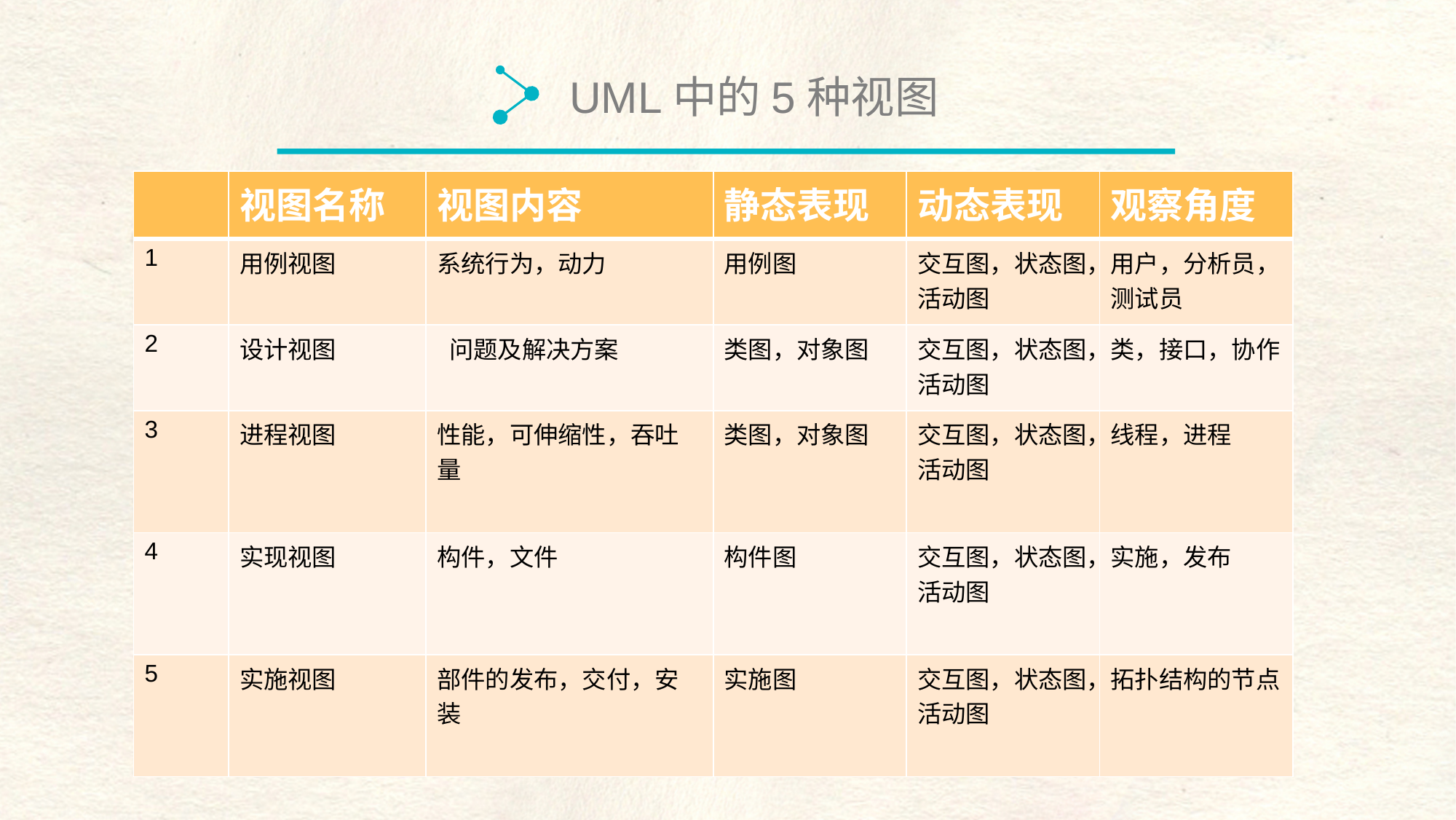

UML中的5种视图

|  | 视图名称 | 视图内容 | 静态表现 | 动态表现 | 观察角度 |
| --- | --- | --- | --- | --- | --- |
| 1 | 用例视图 | 系统行为，动力 | 用例图 | 交互图，状态图，活动图 | 用户，分析员，测试员 |
| 2 | 设计视图 | 问题及解决方案 | 类图，对象图 | 交互图，状态图，活动图 | 类，接口，协作 |
| 3 | 进程视图 | 性能，可伸缩性，吞吐量 | 类图，对象图 | 交互图，状态图，活动图 | 线程，进程 |
| 4 | 实现视图 | 构件，文件 | 构件图 | 交互图，状态图，活动图 | 实施，发布 |
| 5 | 实施视图 | 部件的发布，交付，安装 | 实施图 | 交互图，状态图，活动图 | 拓扑结构的节点 |